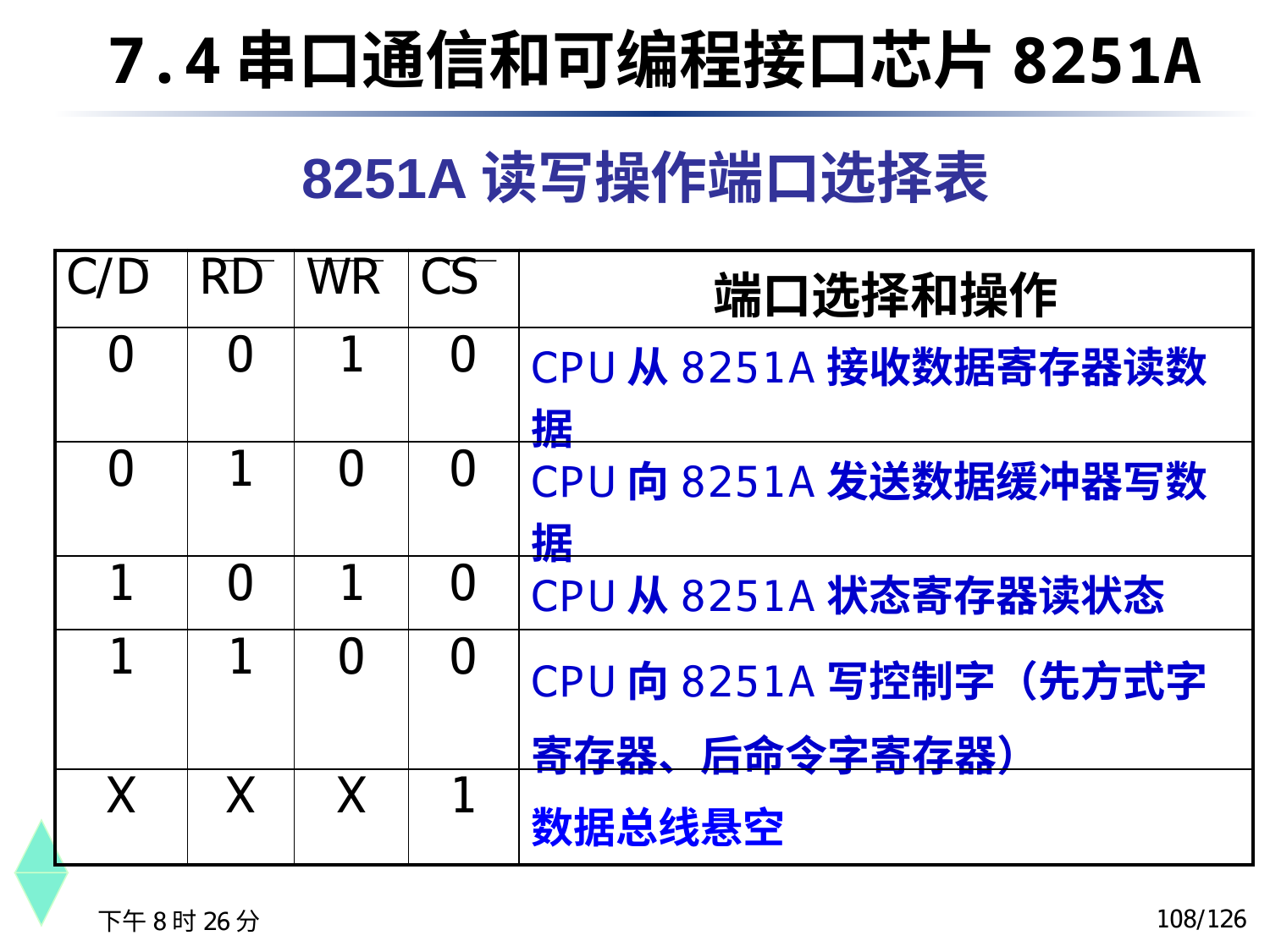

7.4	串口通信和可编程接口芯片8251A
8251A读写操作端口选择表
| C/D | RD | WR | CS | 端口选择和操作 |
| --- | --- | --- | --- | --- |
| 0 | 0 | 1 | 0 | CPU从8251A接收数据寄存器读数据 |
| 0 | 1 | 0 | 0 | CPU向8251A发送数据缓冲器写数据 |
| 1 | 0 | 1 | 0 | CPU从8251A状态寄存器读状态 |
| 1 | 1 | 0 | 0 | CPU向8251A写控制字（先方式字寄存器、后命令字寄存器） |
| X | X | X | 1 | 数据总线悬空 |

108/126
下午8时26分